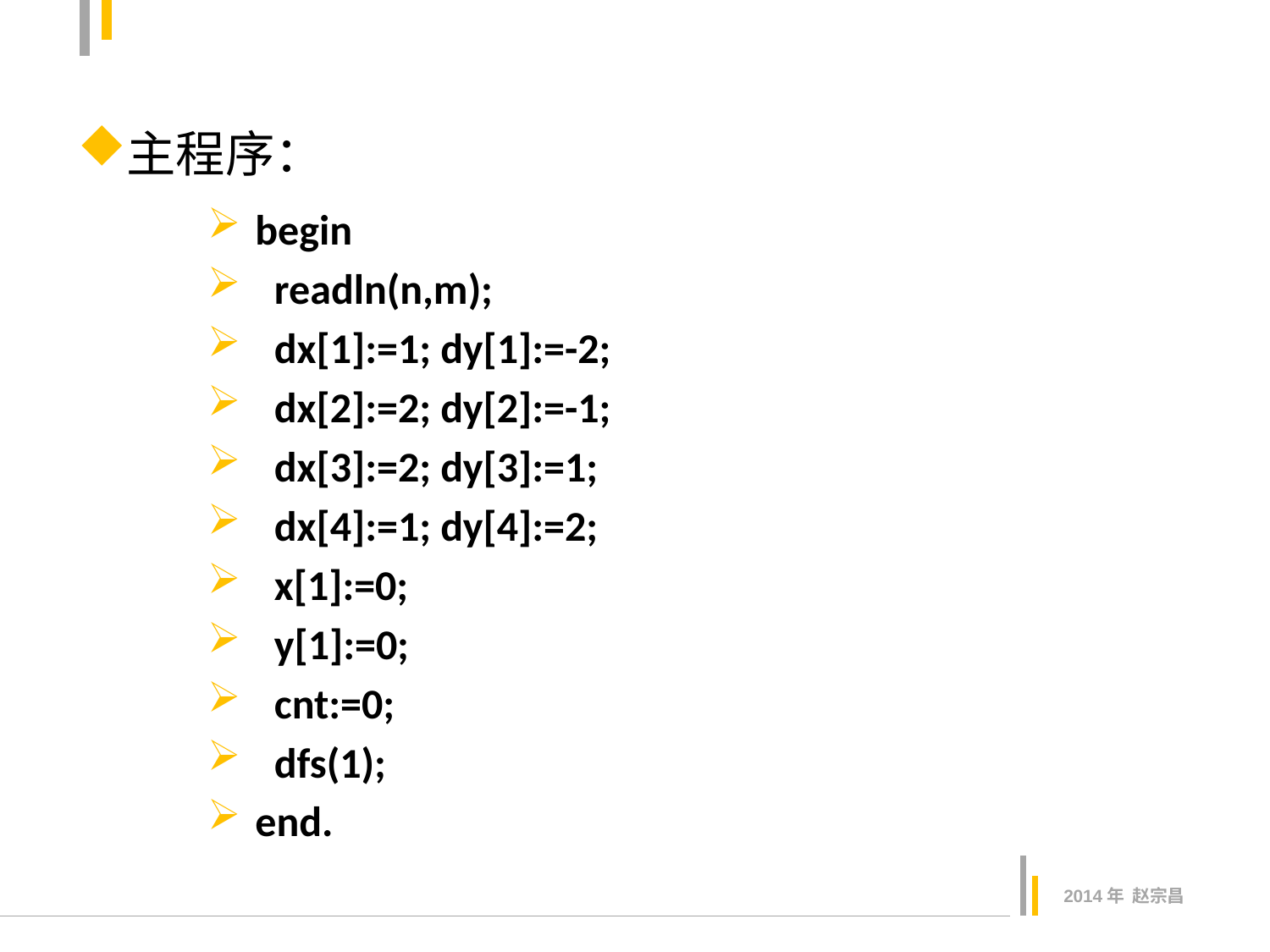

#
主程序：
begin
  readln(n,m);
  dx[1]:=1; dy[1]:=-2;
  dx[2]:=2; dy[2]:=-1;
  dx[3]:=2; dy[3]:=1;
  dx[4]:=1; dy[4]:=2;
  x[1]:=0;
  y[1]:=0;
  cnt:=0;
  dfs(1);
end.